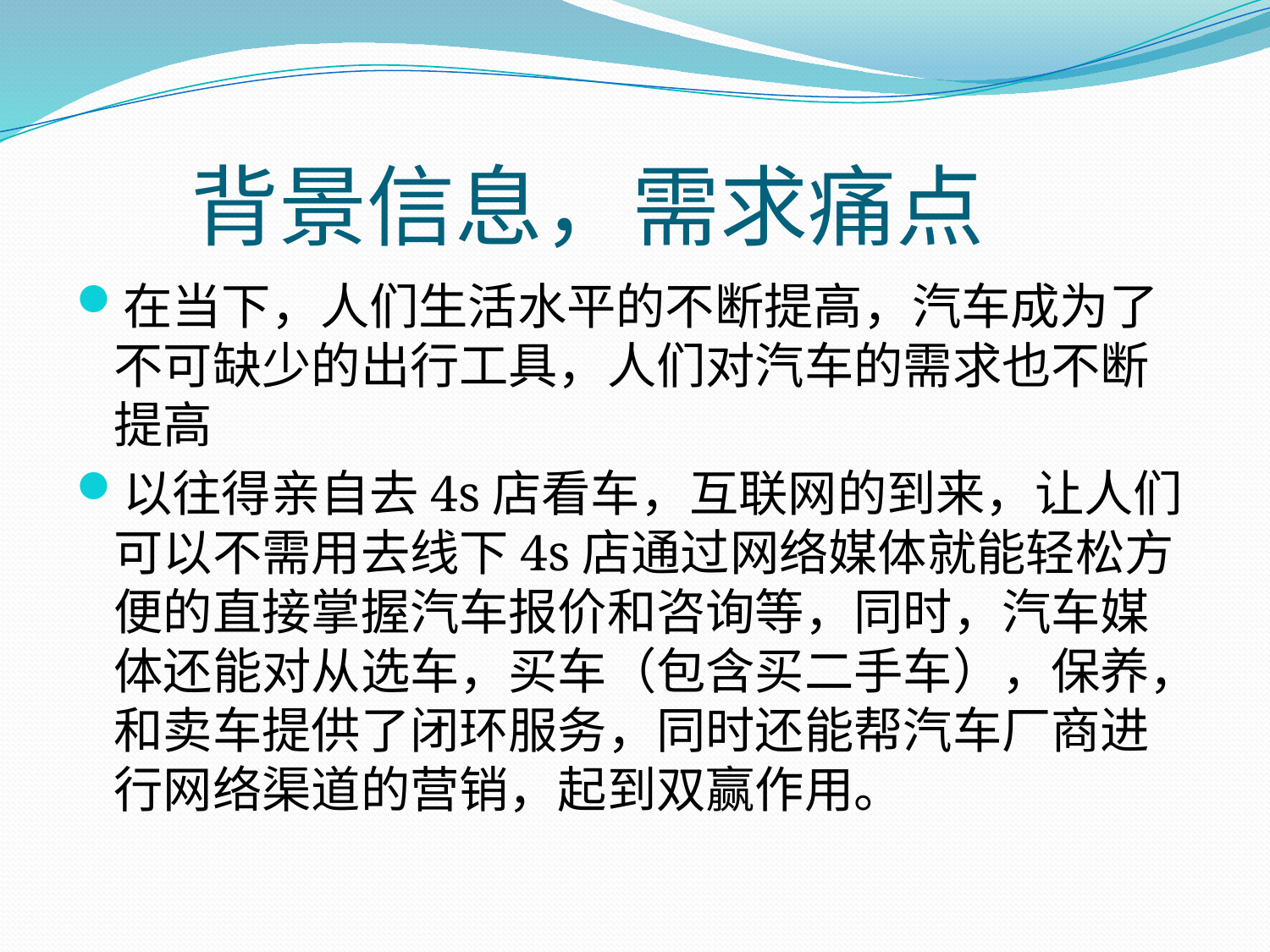

# 背景信息，需求痛点
在当下，人们生活水平的不断提高，汽车成为了不可缺少的出行工具，人们对汽车的需求也不断提高
以往得亲自去4s店看车，互联网的到来，让人们可以不需用去线下4s店通过网络媒体就能轻松方便的直接掌握汽车报价和咨询等，同时，汽车媒体还能对从选车，买车（包含买二手车），保养，和卖车提供了闭环服务，同时还能帮汽车厂商进行网络渠道的营销，起到双赢作用。